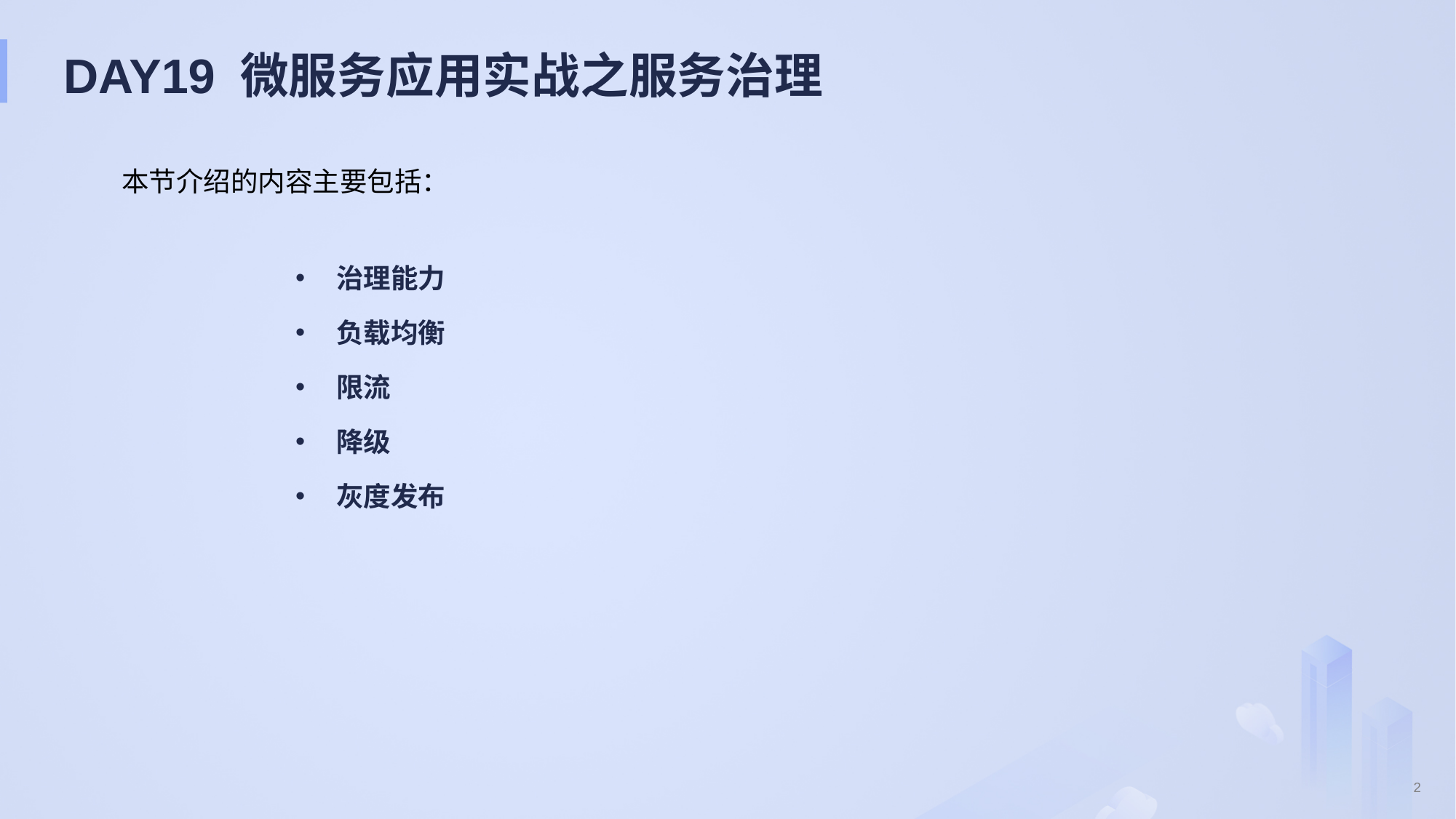

# DAY19 微服务应用实战之服务治理
本节介绍的内容主要包括：
治理能力
负载均衡
限流
降级
灰度发布